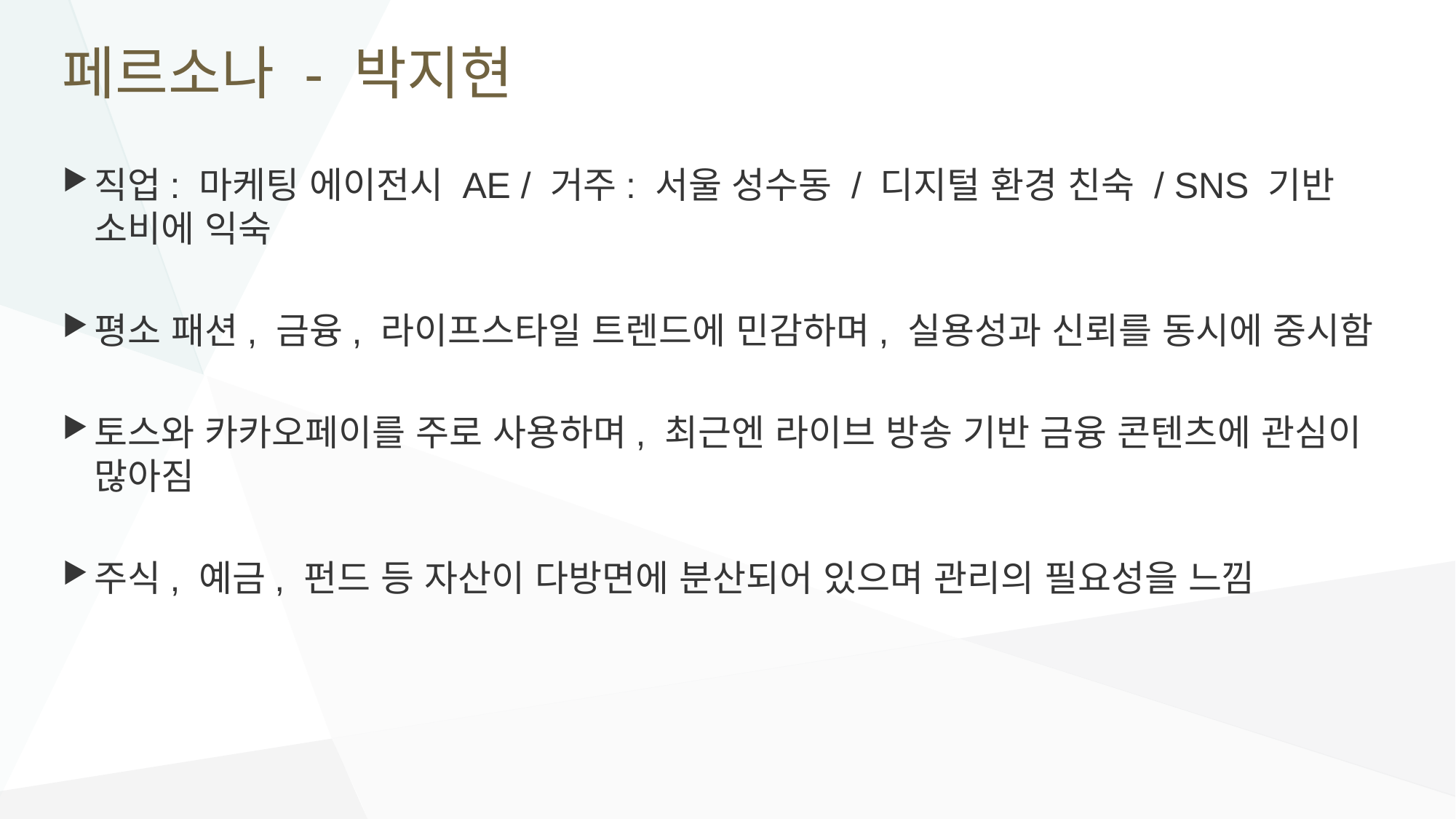

# 페르소나 - 박지현
직업: 마케팅 에이전시 AE / 거주: 서울 성수동 / 디지털 환경 친숙 / SNS 기반 소비에 익숙

평소 패션, 금융, 라이프스타일 트렌드에 민감하며, 실용성과 신뢰를 동시에 중시함

토스와 카카오페이를 주로 사용하며, 최근엔 라이브 방송 기반 금융 콘텐츠에 관심이 많아짐

주식, 예금, 펀드 등 자산이 다방면에 분산되어 있으며 관리의 필요성을 느낌